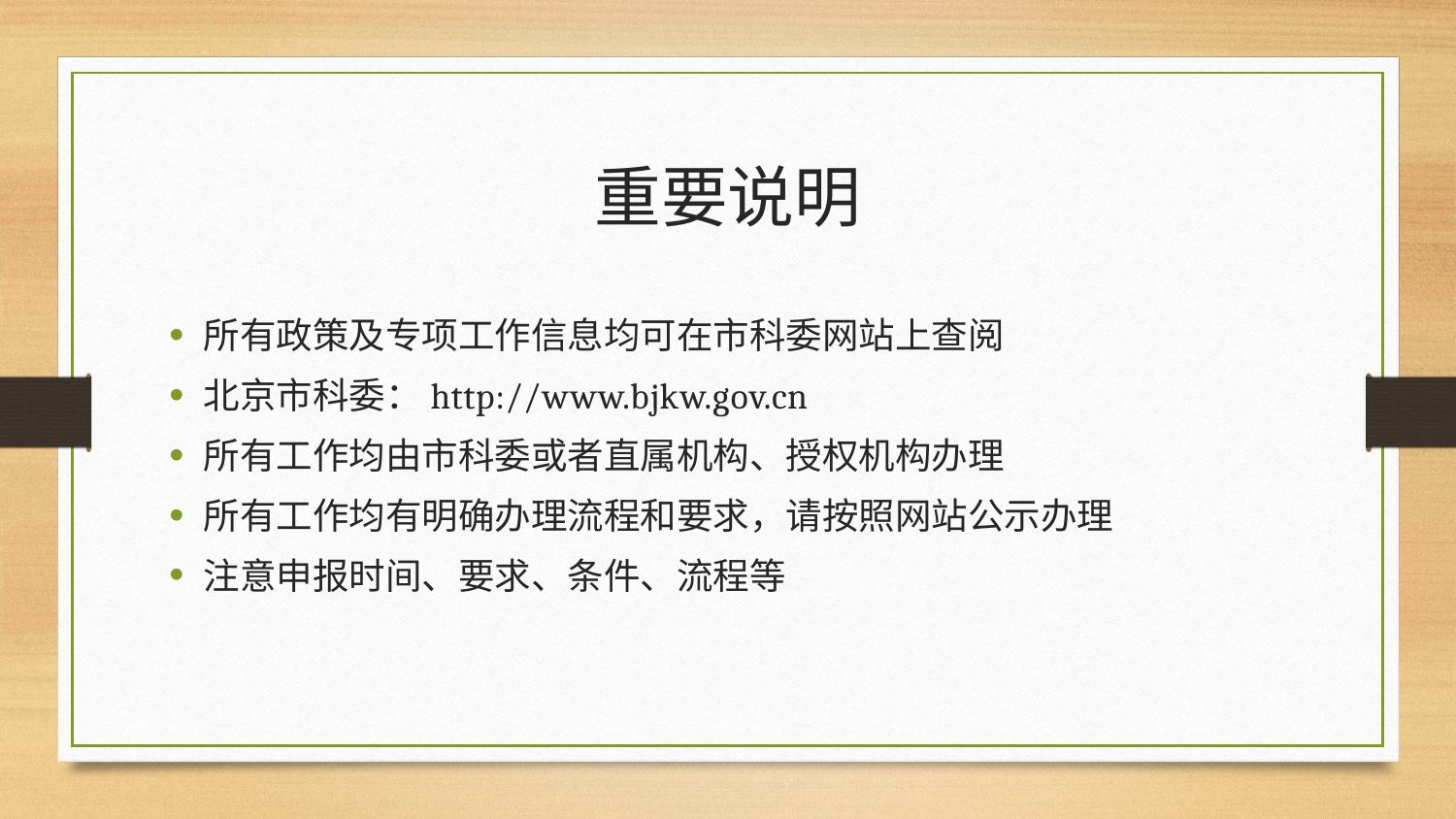

# 重要说明
所有政策及专项工作信息均可在市科委网站上查阅
北京市科委：http://www.bjkw.gov.cn
所有工作均由市科委或者直属机构、授权机构办理
所有工作均有明确办理流程和要求，请按照网站公示办理
注意申报时间、要求、条件、流程等